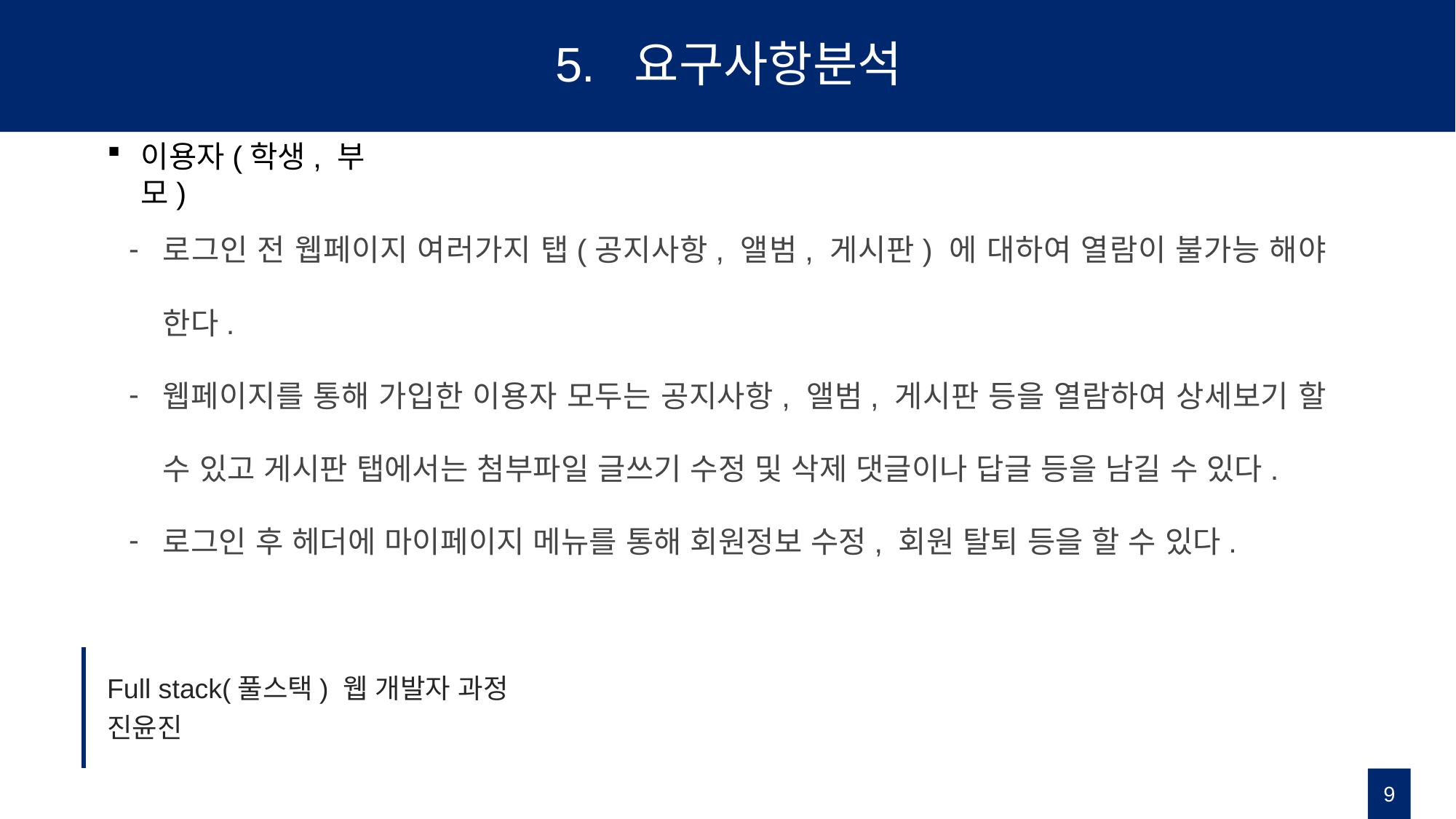

# 5.  요구사항분석
이용자(학생, 부모)
로그인 전 웹페이지 여러가지 탭(공지사항, 앨범, 게시판) 에 대하여 열람이 불가능 해야 한다.
웹페이지를 통해 가입한 이용자 모두는 공지사항, 앨범, 게시판 등을 열람하여 상세보기 할 수 있고 게시판 탭에서는 첨부파일 글쓰기 수정 및 삭제 댓글이나 답글 등을 남길 수 있다.
로그인 후 헤더에 마이페이지 메뉴를 통해 회원정보 수정, 회원 탈퇴 등을 할 수 있다.
Full stack(풀스택) 웹 개발자 과정
진윤진